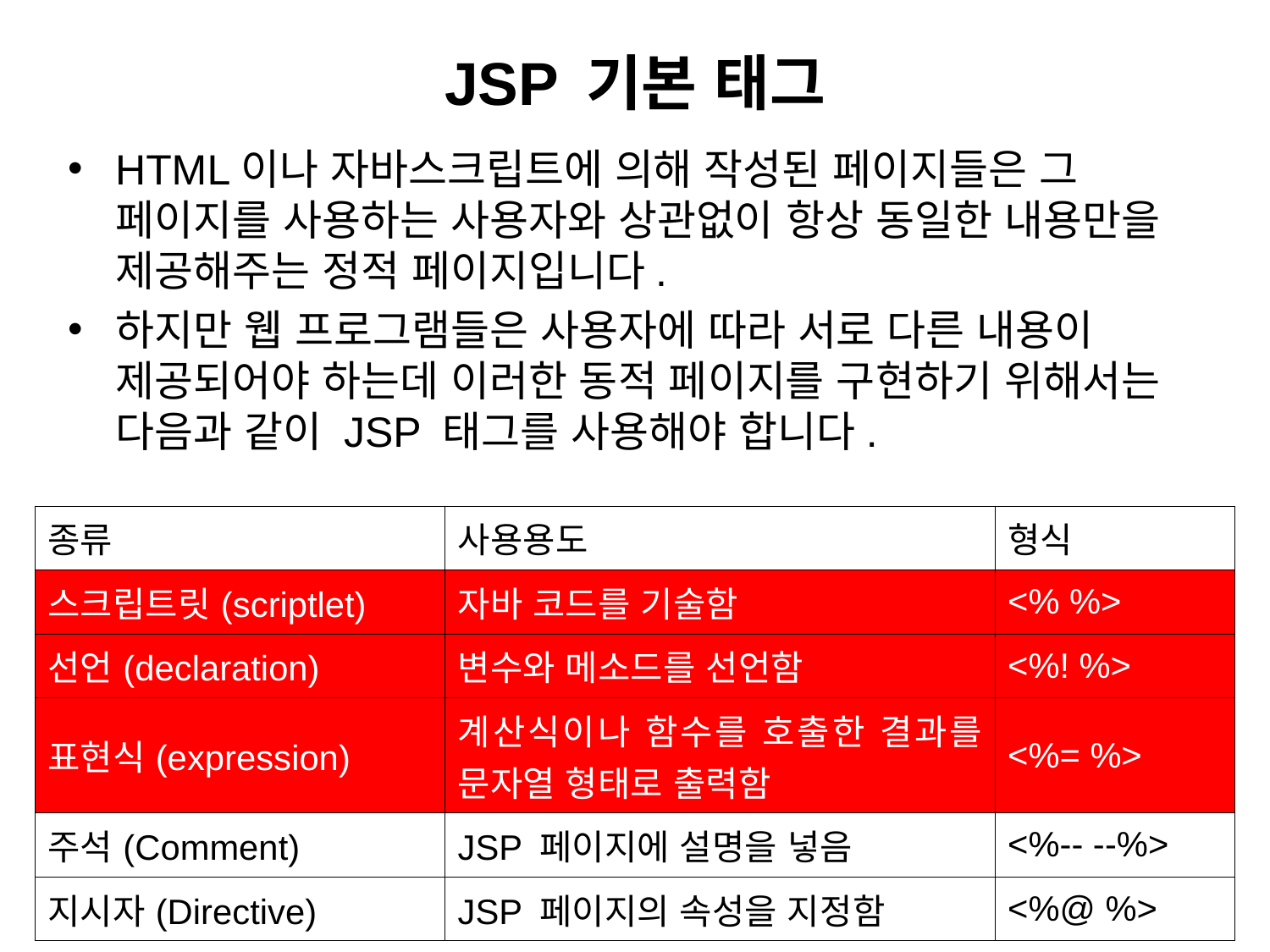

# JSP 기본 태그
HTML이나 자바스크립트에 의해 작성된 페이지들은 그 페이지를 사용하는 사용자와 상관없이 항상 동일한 내용만을 제공해주는 정적 페이지입니다.
하지만 웹 프로그램들은 사용자에 따라 서로 다른 내용이 제공되어야 하는데 이러한 동적 페이지를 구현하기 위해서는 다음과 같이 JSP 태그를 사용해야 합니다.

| 종류 | 사용용도 | 형식 |
| --- | --- | --- |
| 스크립트릿(scriptlet) | 자바 코드를 기술함 | <% %> |
| 선언(declaration) | 변수와 메소드를 선언함 | <%! %> |
| 표현식(expression) | 계산식이나 함수를 호출한 결과를 문자열 형태로 출력함 | <%= %> |
| 주석(Comment) | JSP 페이지에 설명을 넣음 | <%-- --%> |
| 지시자(Directive) | JSP 페이지의 속성을 지정함 | <%@ %> |